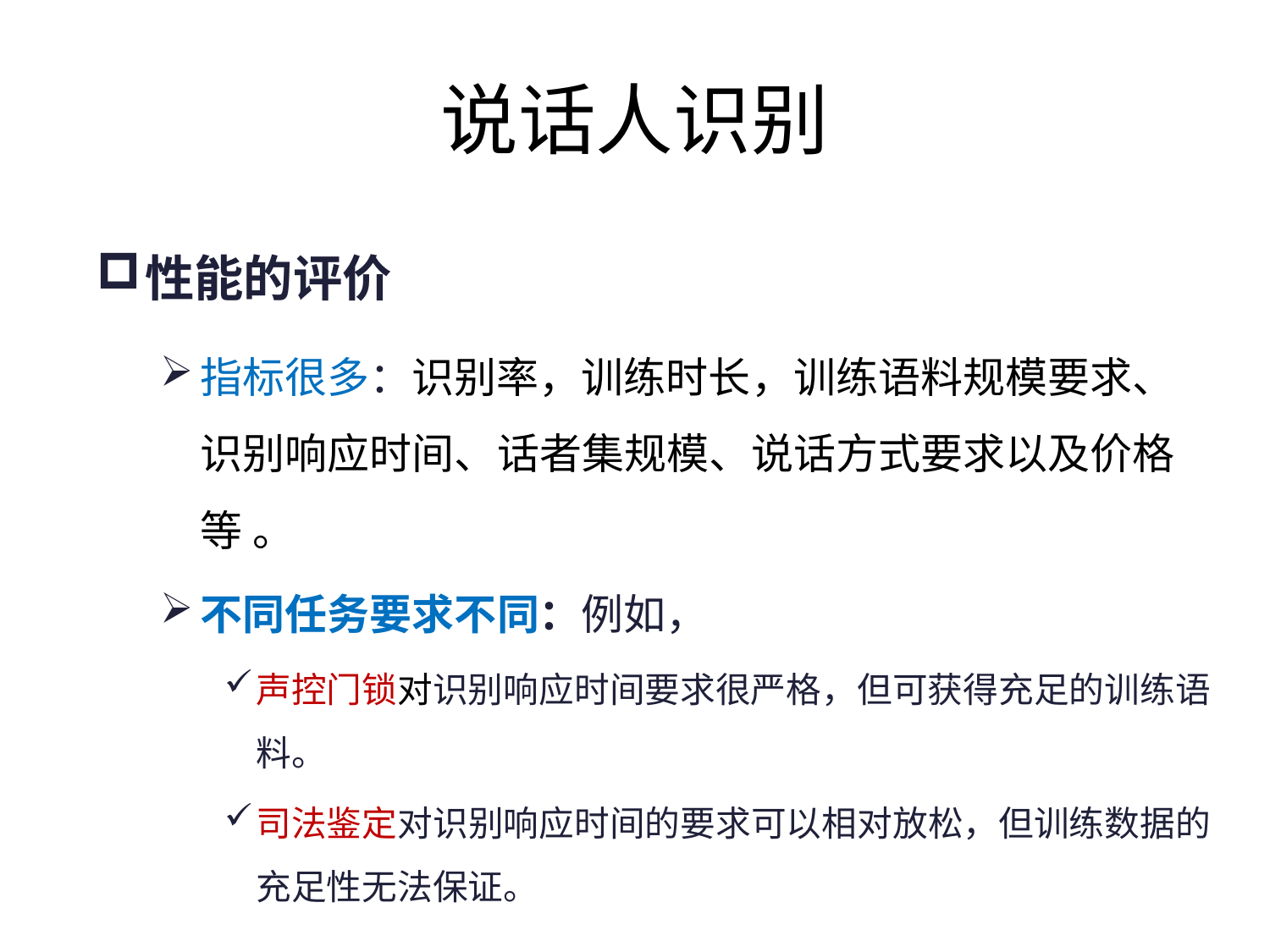

# 说话人识别
性能的评价
指标很多：识别率，训练时长，训练语料规模要求、识别响应时间、话者集规模、说话方式要求以及价格等 。
不同任务要求不同：例如，
声控门锁对识别响应时间要求很严格，但可获得充足的训练语料。
司法鉴定对识别响应时间的要求可以相对放松，但训练数据的充足性无法保证。